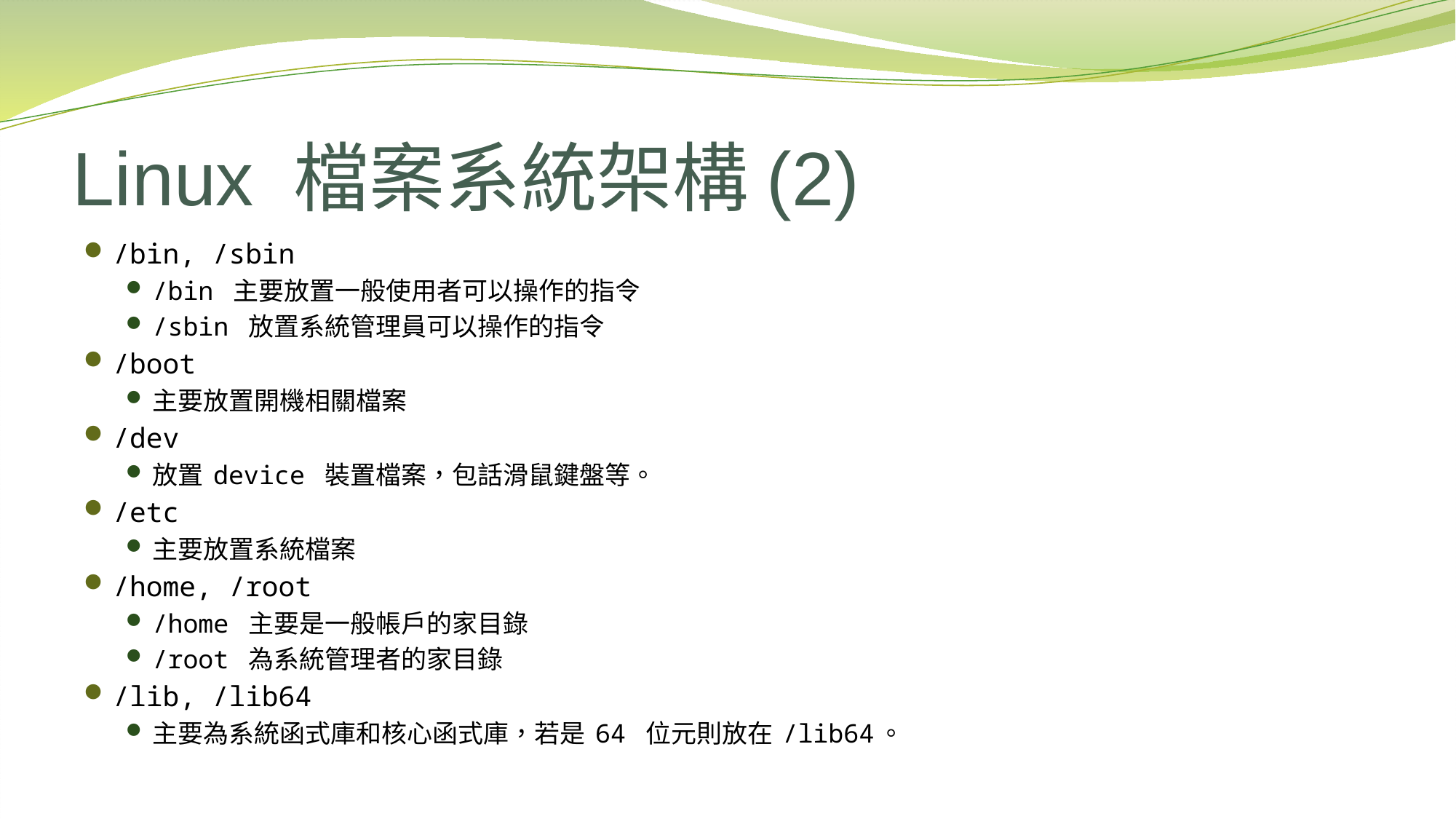

# Linux 檔案系統架構(2)
/bin, /sbin
/bin 主要放置一般使用者可以操作的指令
/sbin 放置系統管理員可以操作的指令
/boot
主要放置開機相關檔案
/dev
放置 device 裝置檔案，包話滑鼠鍵盤等。
/etc
主要放置系統檔案
/home, /root
/home 主要是一般帳戶的家目錄
/root 為系統管理者的家目錄
/lib, /lib64
主要為系統函式庫和核心函式庫，若是 64 位元則放在 /lib64。